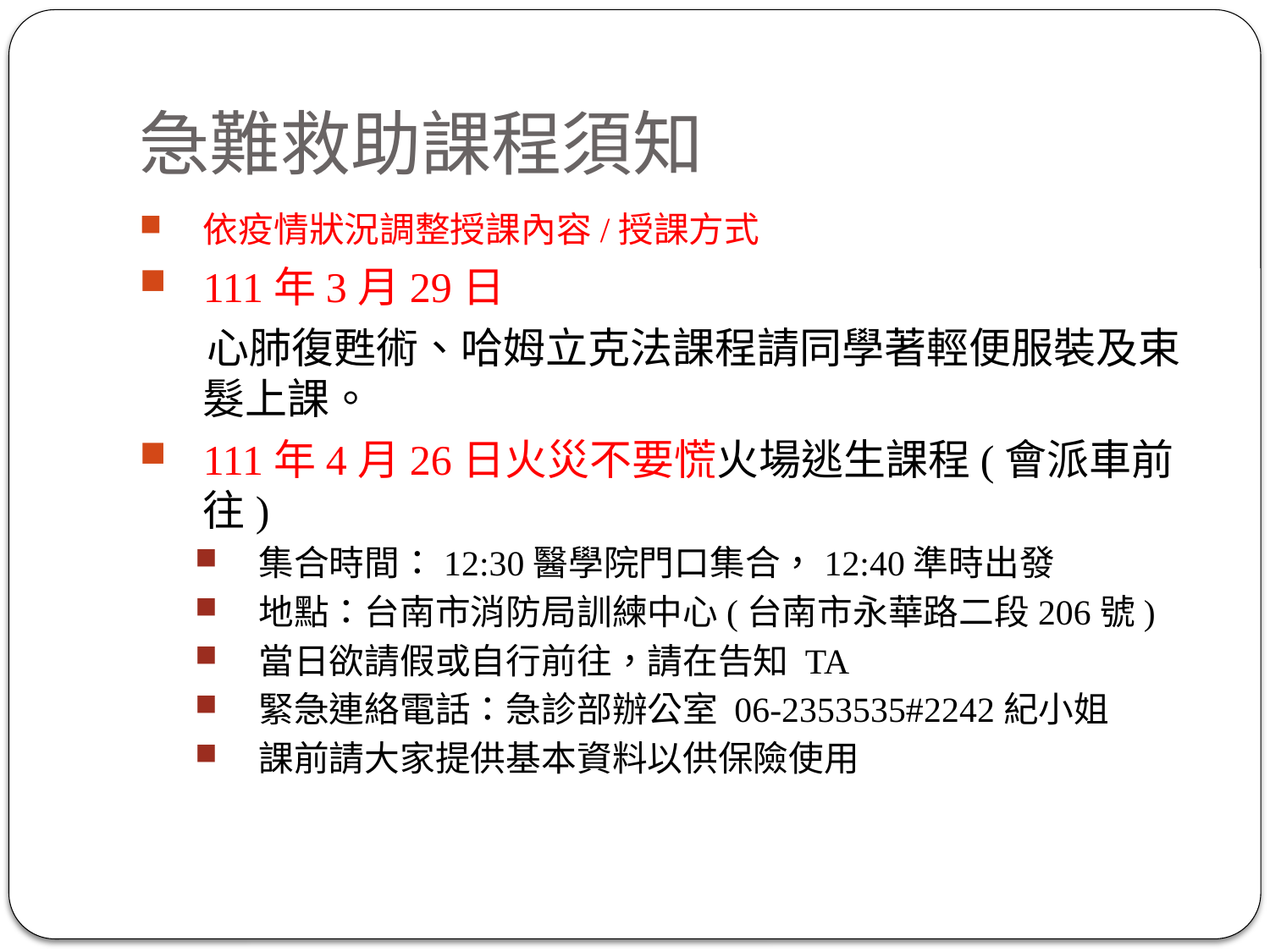

# 急難救助課程須知
依疫情狀況調整授課內容/授課方式
111年3月29日
      心肺復甦術、哈姆立克法課程請同學著輕便服裝及束髮上課。
111年4月26日火災不要慌火場逃生課程(會派車前往)
集合時間：12:30醫學院門口集合，12:40準時出發
地點：台南市消防局訓練中心(台南市永華路二段206號)
當日欲請假或自行前往，請在告知 TA
緊急連絡電話：急診部辦公室 06-2353535#2242紀小姐
課前請大家提供基本資料以供保險使用